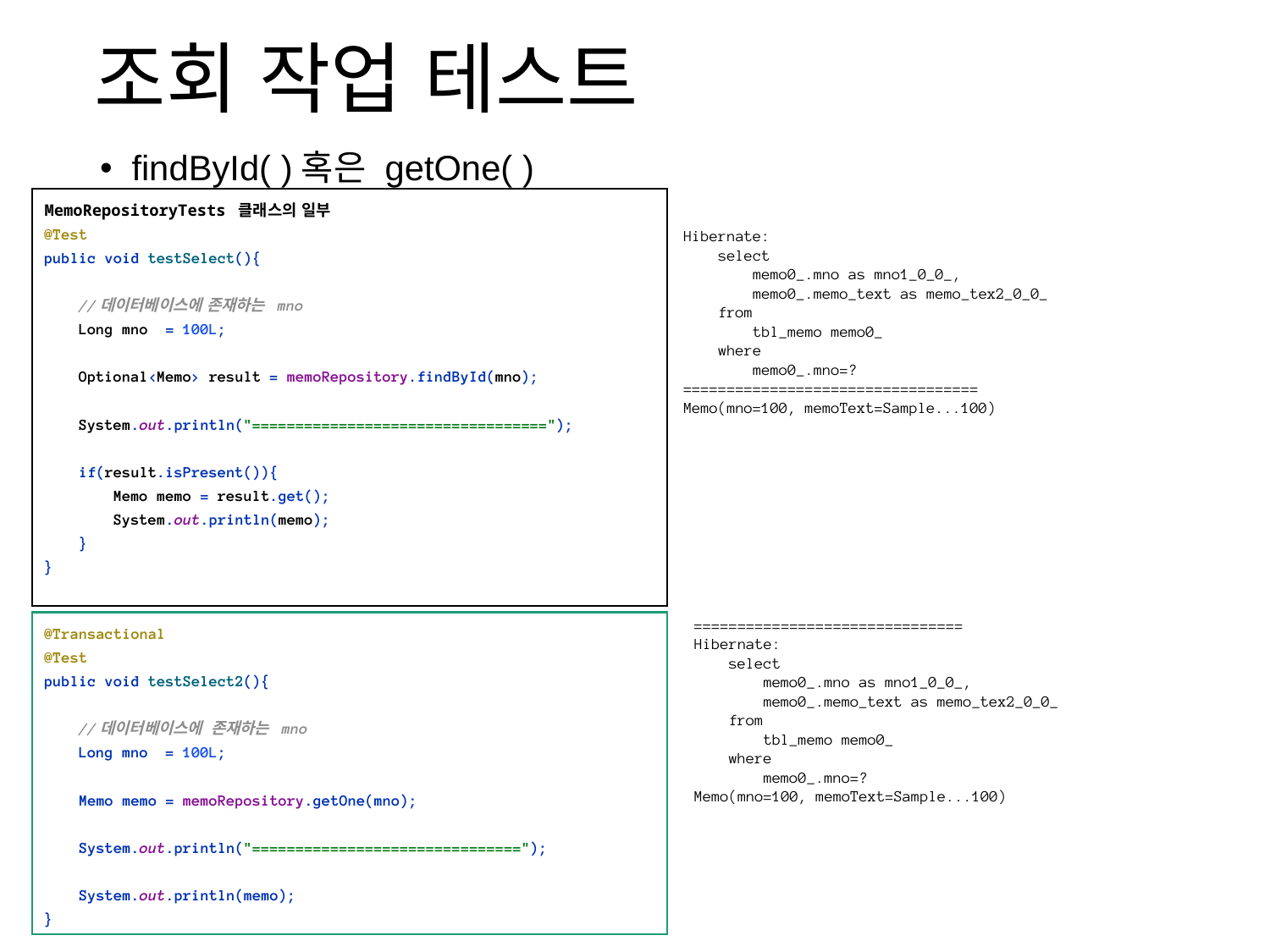

# 조회 작업 테스트
findById( )혹은 getOne( )
MemoRepositoryTests 클래스의 일부
@Test
public void testSelect(){
    //데이터베이스에 존재하는 mno
    Long mno  = 100L;
    Optional<Memo> result = memoRepository.findById(mno);
    System.out.println("==================================");
    if(result.isPresent()){
        Memo memo = result.get();
        System.out.println(memo);
    }
}

Hibernate:
    select
        memo0_.mno as mno1_0_0_,
        memo0_.memo_text as memo_tex2_0_0_
    from
        tbl_memo memo0_
    where
        memo0_.mno=?
==================================
Memo(mno=100, memoText=Sample...100)

===============================
Hibernate:
    select
        memo0_.mno as mno1_0_0_,
        memo0_.memo_text as memo_tex2_0_0_
    from
        tbl_memo memo0_
    where
        memo0_.mno=?
Memo(mno=100, memoText=Sample...100)
@Transactional
@Test
public void testSelect2(){
    //데이터베이스에 존재하는 mno
    Long mno  = 100L;
    Memo memo = memoRepository.getOne(mno);
    System.out.println("===============================");
    System.out.println(memo);
}